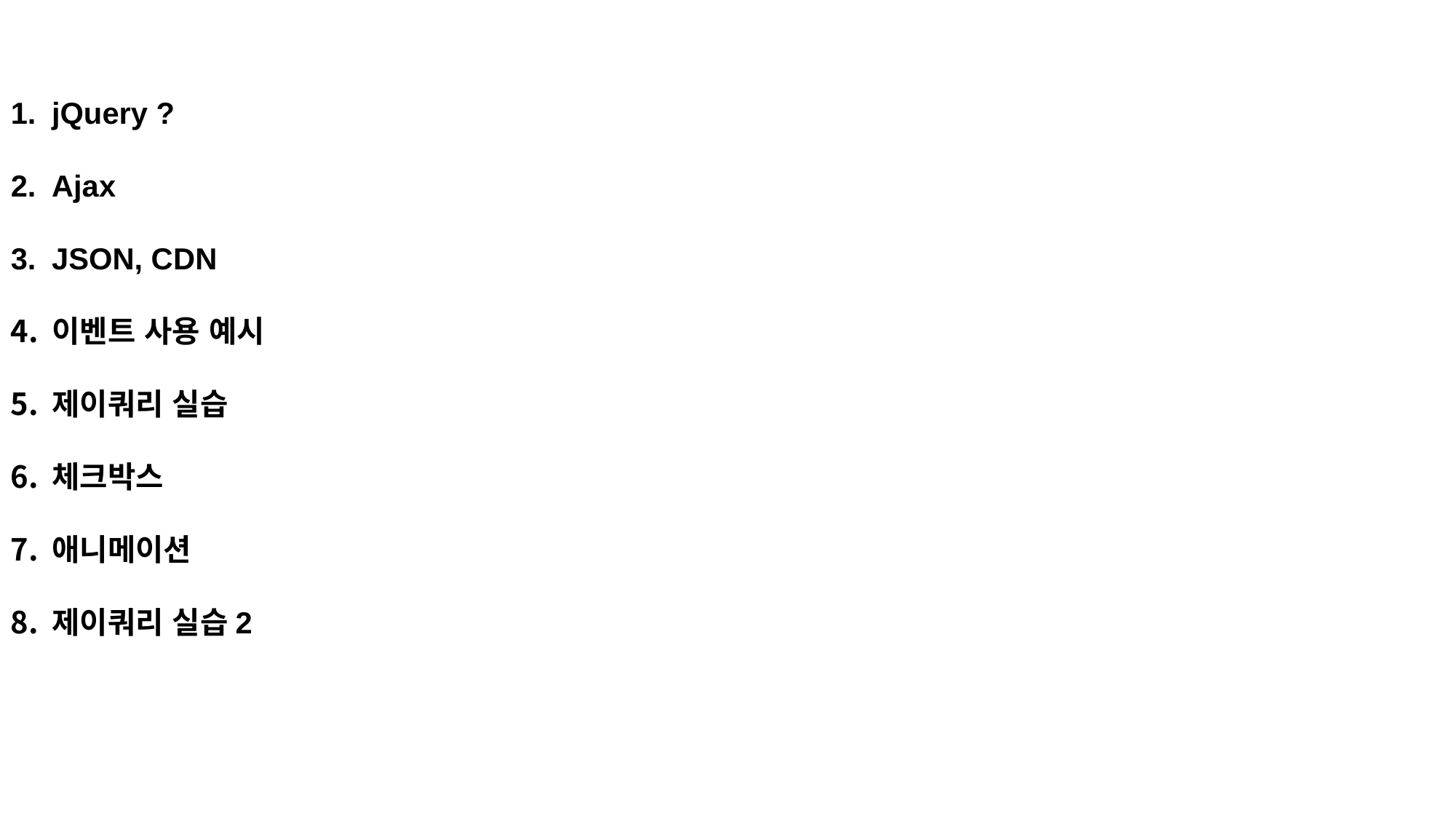

jQuery ?
Ajax
JSON, CDN
이벤트 사용 예시
제이쿼리 실습
체크박스
애니메이션
제이쿼리 실습2